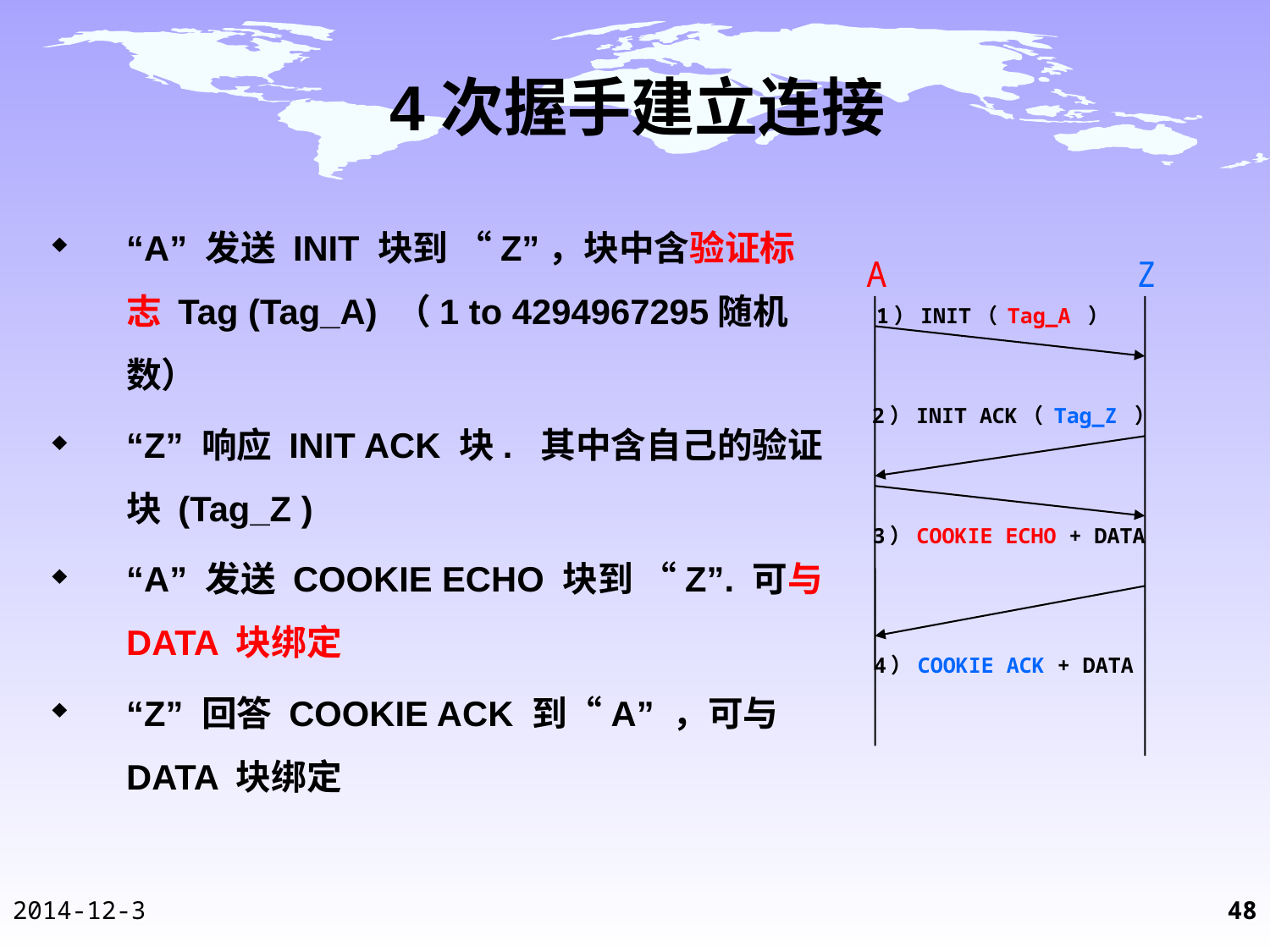

# 4次握手建立连接
“A” 发送 INIT 块到 “Z”，块中含验证标志 Tag (Tag_A) （1 to 4294967295随机数）
“Z” 响应 INIT ACK 块.  其中含自己的验证块 (Tag_Z )
“A” 发送 COOKIE ECHO 块到 “Z”. 可与DATA 块绑定
“Z” 回答 COOKIE ACK 到“A” ，可与DATA 块绑定
A
Z

1）INIT（ Tag_A ）

2）INIT ACK（ Tag_Z ）

3）COOKIE ECHO + DATA

4）COOKIE ACK + DATA
2014-12-3
48